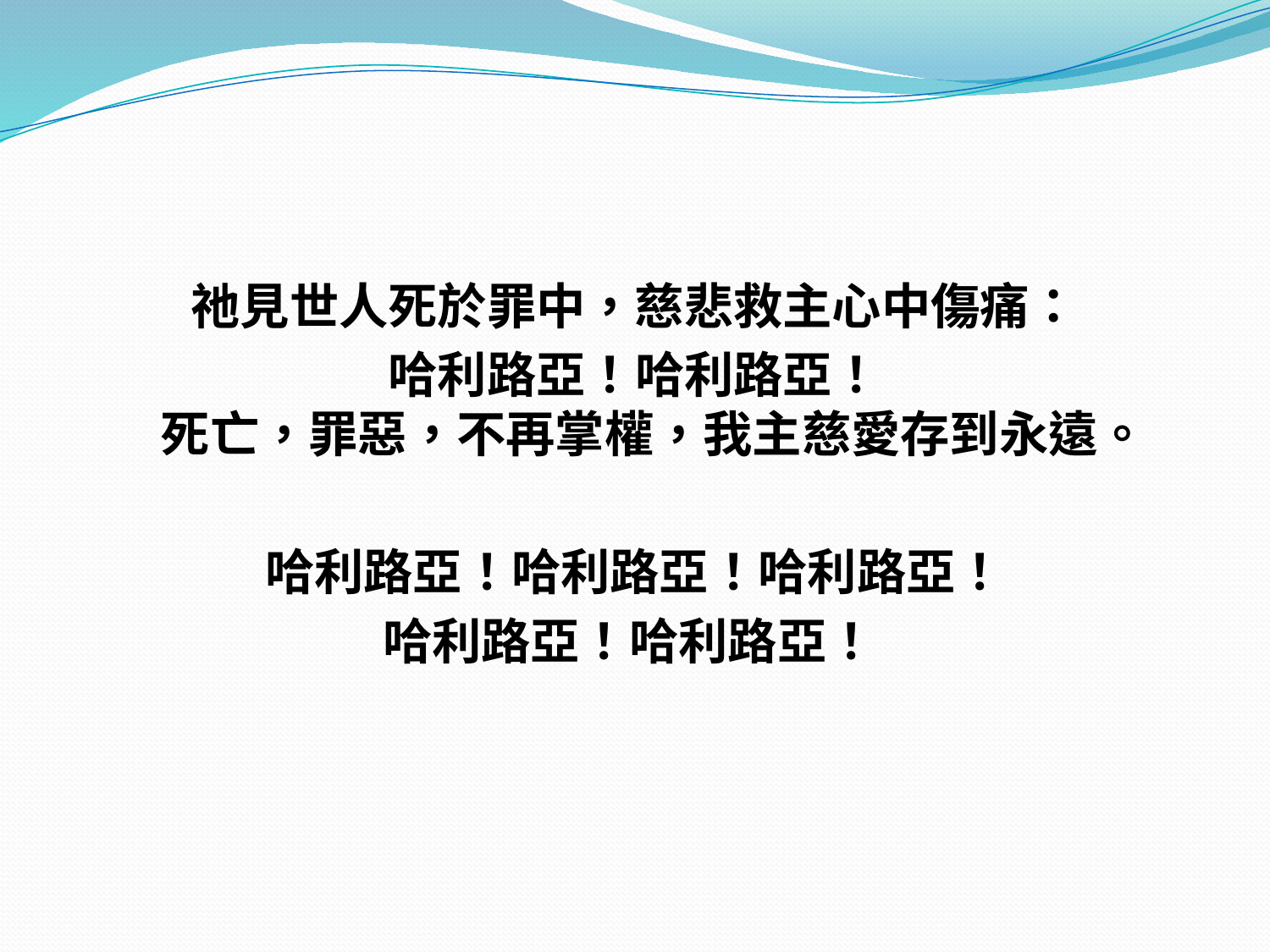

#
祂見世人死於罪中，慈悲救主心中傷痛：
哈利路亞！哈利路亞！
死亡，罪惡，不再掌權，我主慈愛存到永遠。

哈利路亞！哈利路亞！哈利路亞！
哈利路亞！哈利路亞！